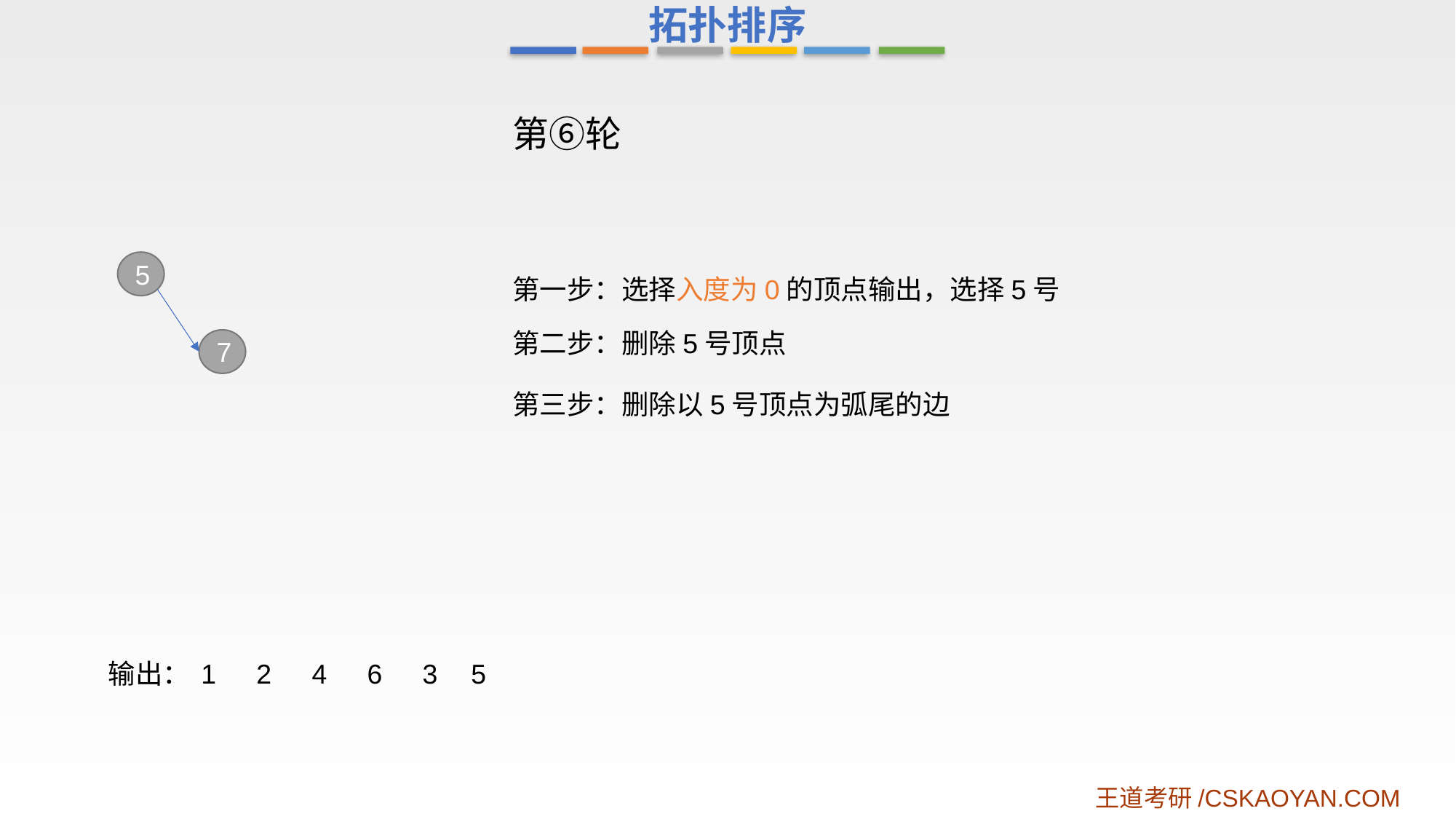

拓扑排序

第⑥轮
5
第一步：选择入度为0的顶点输出，选择5号
第二步：删除5号顶点
7
第三步：删除以5号顶点为弧尾的边
输出：
1
2
4
6
3
5
王道考研/CSKAOYAN.COM